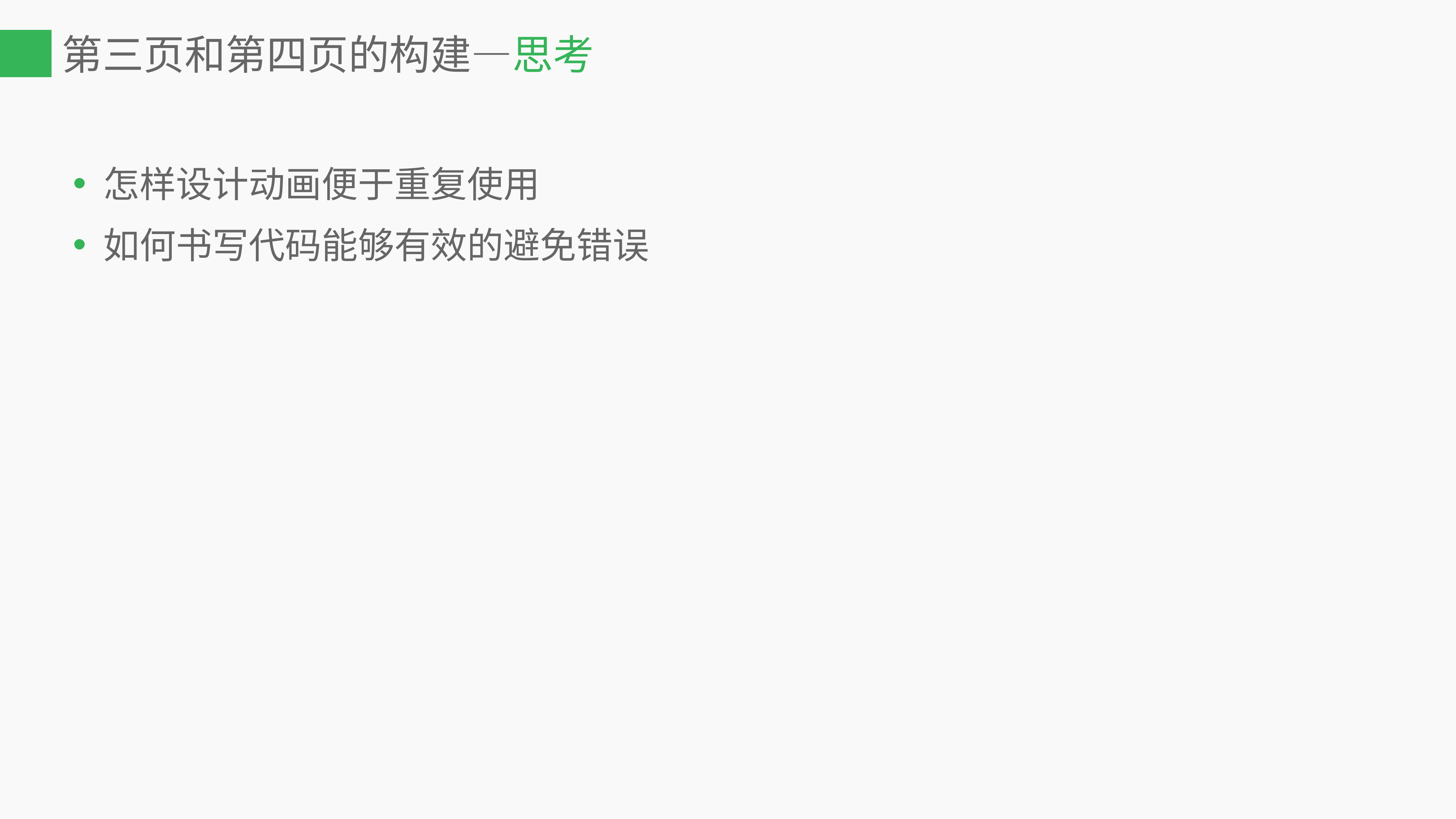

# 第三页和第四页的构建—思考
怎样设计动画便于重复使用
如何书写代码能够有效的避免错误